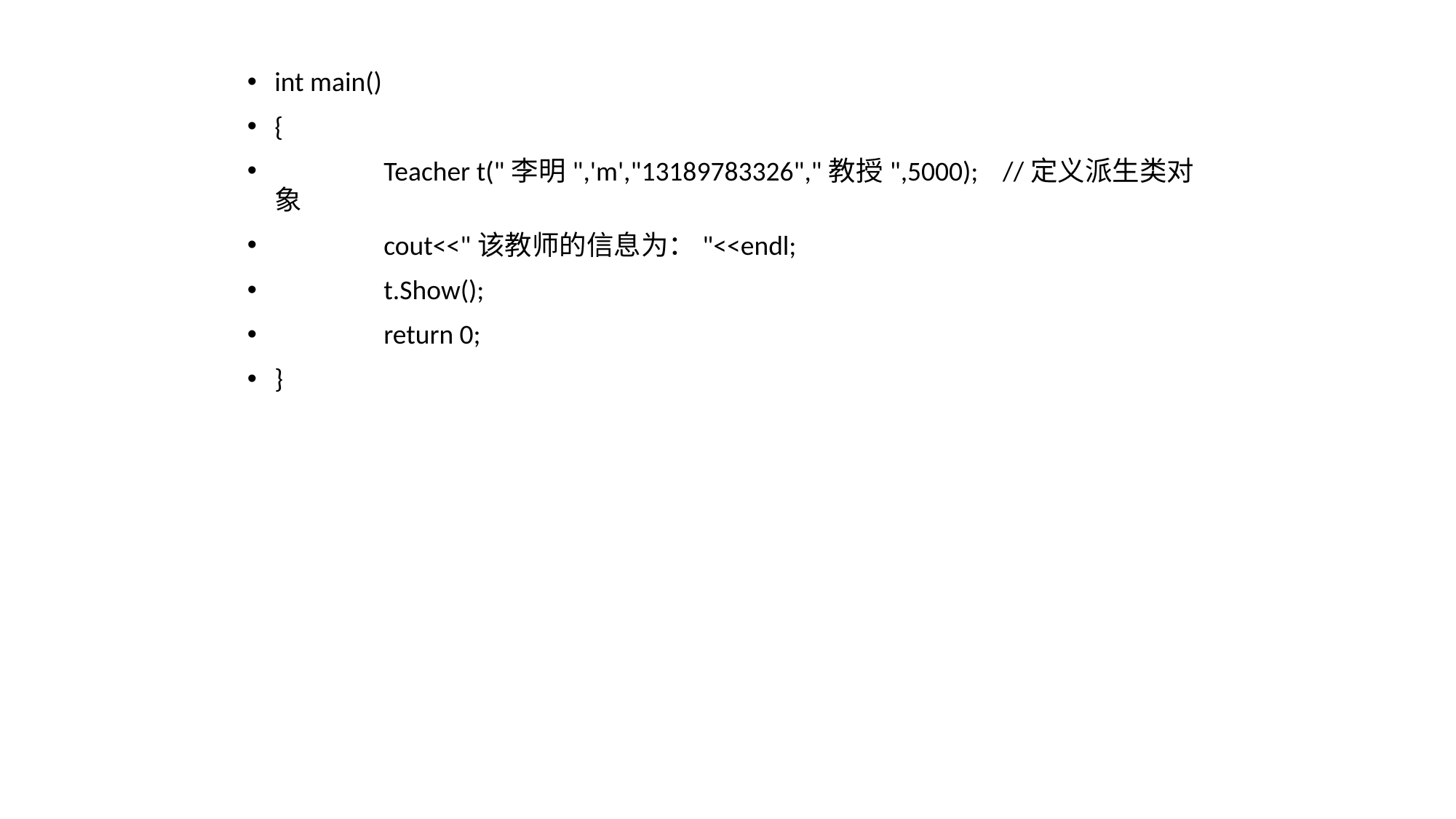

int main()
{
	Teacher t("李明",'m',"13189783326","教授",5000);    //定义派生类对象
	cout<<"该教师的信息为："<<endl;
	t.Show();
	return 0;
}